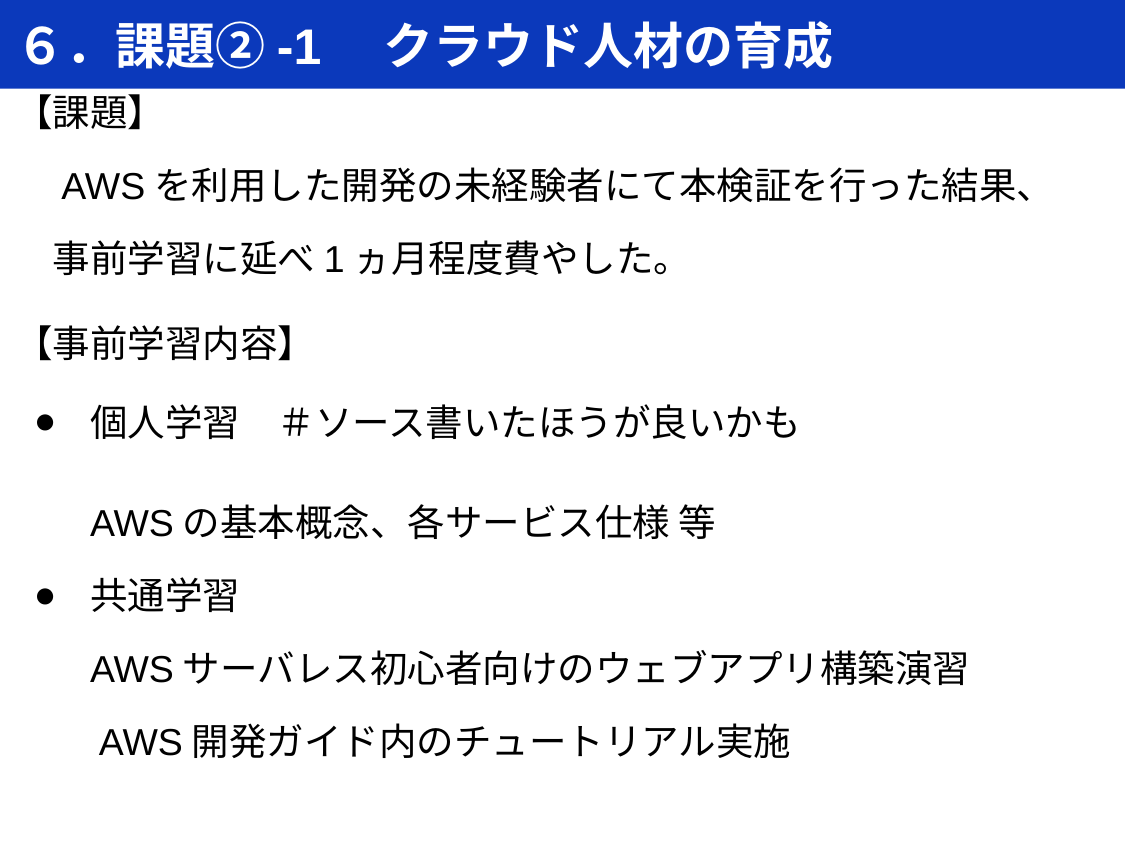

# ６．課題②-1　クラウド人材の育成
【課題】
　AWSを利用した開発の未経験者にて本検証を行った結果、
　事前学習に延べ1ヵ月程度費やした。
【事前学習内容】
個人学習　＃ソース書いたほうが良いかも
AWSの基本概念、各サービス仕様 等
共通学習
AWSサーバレス初心者向けのウェブアプリ構築演習
　　AWS開発ガイド内のチュートリアル実施